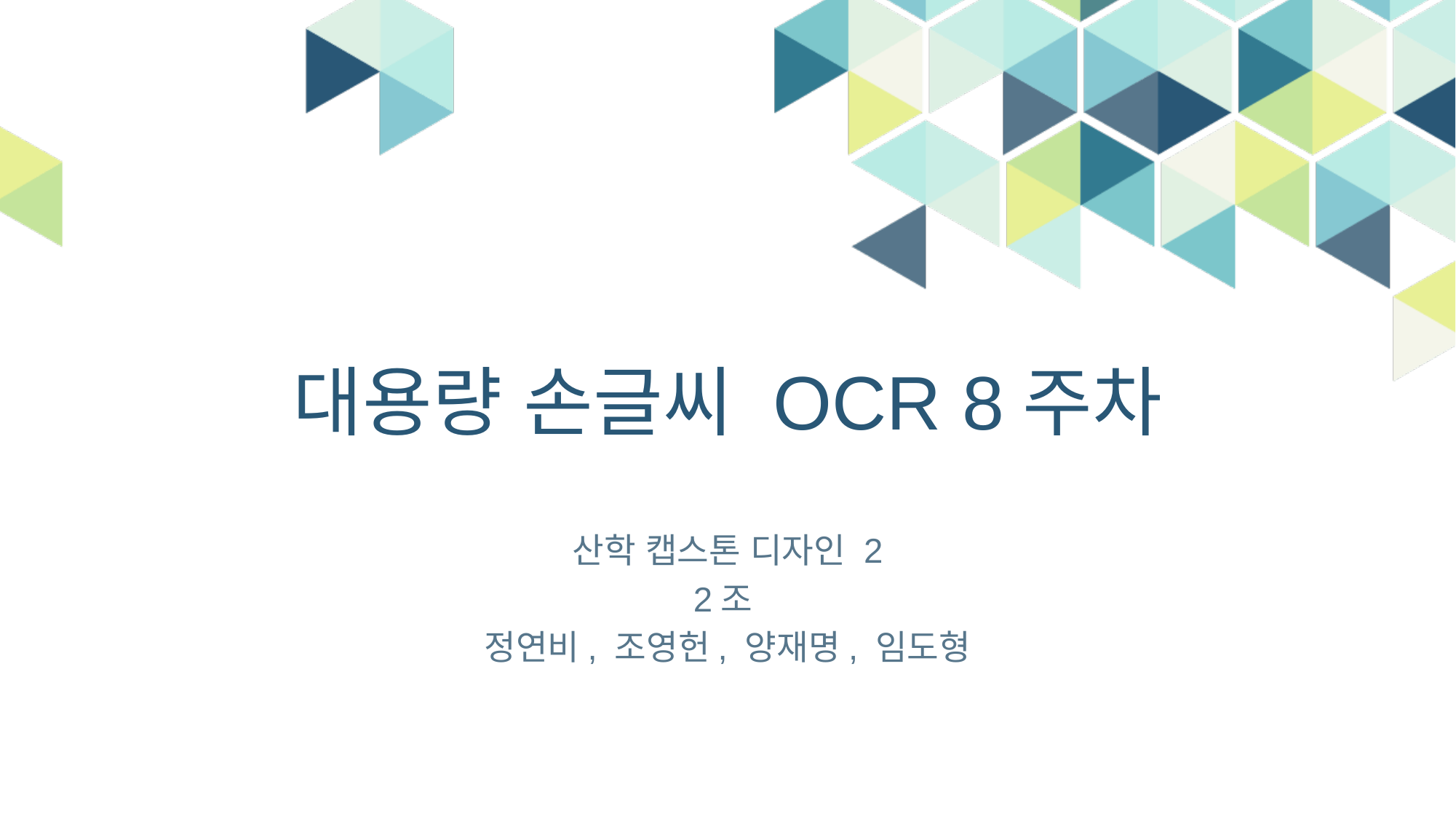

# 대용량 손글씨 OCR 8주차

산학 캡스톤 디자인 2
2조
정연비, 조영헌, 양재명, 임도형